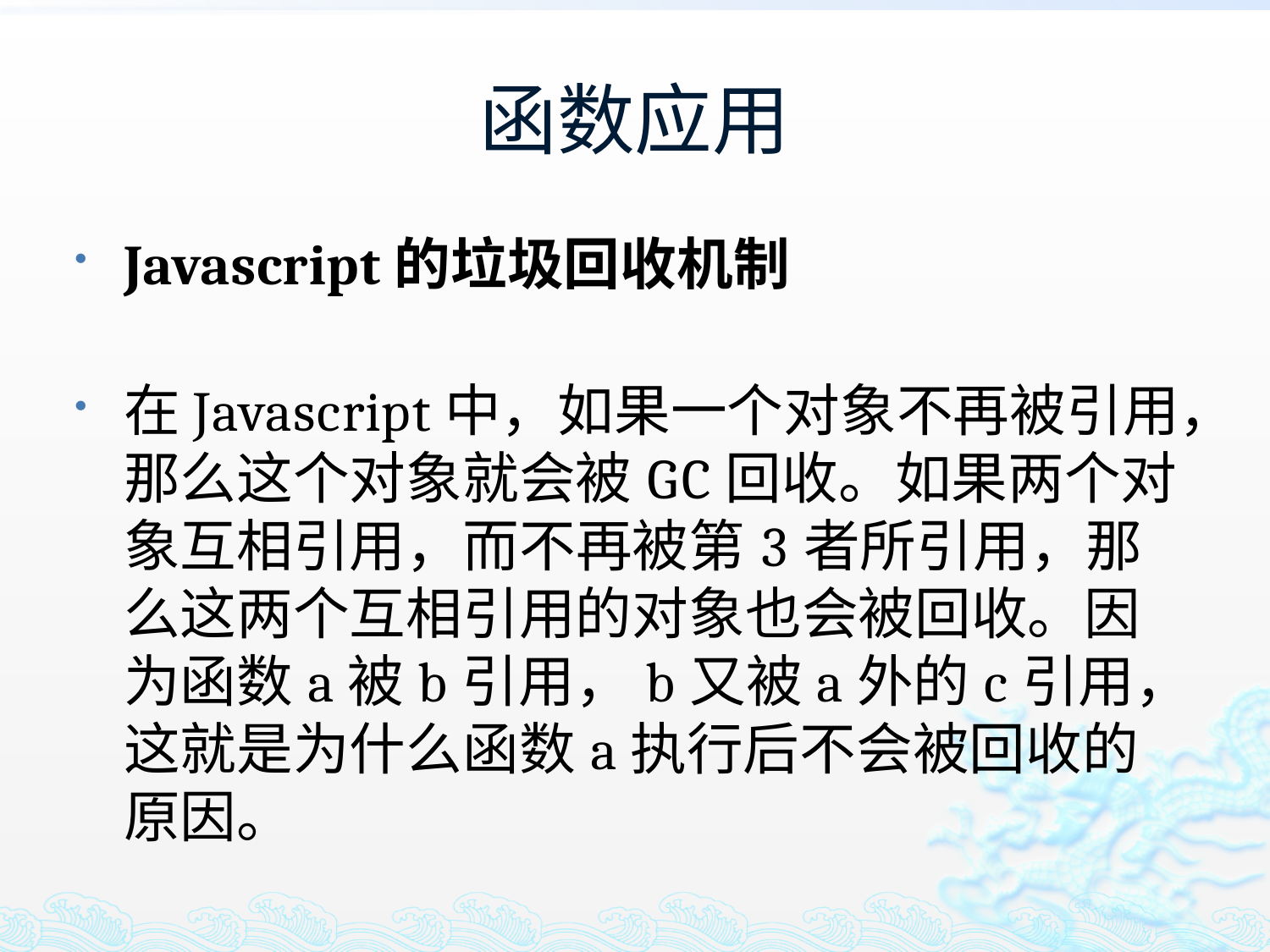

# 函数应用
Javascript的垃圾回收机制
在Javascript中，如果一个对象不再被引用，那么这个对象就会被GC回收。如果两个对象互相引用，而不再被第3者所引用，那么这两个互相引用的对象也会被回收。因为函数a被b引用，b又被a外的c引用，这就是为什么函数a执行后不会被回收的原因。